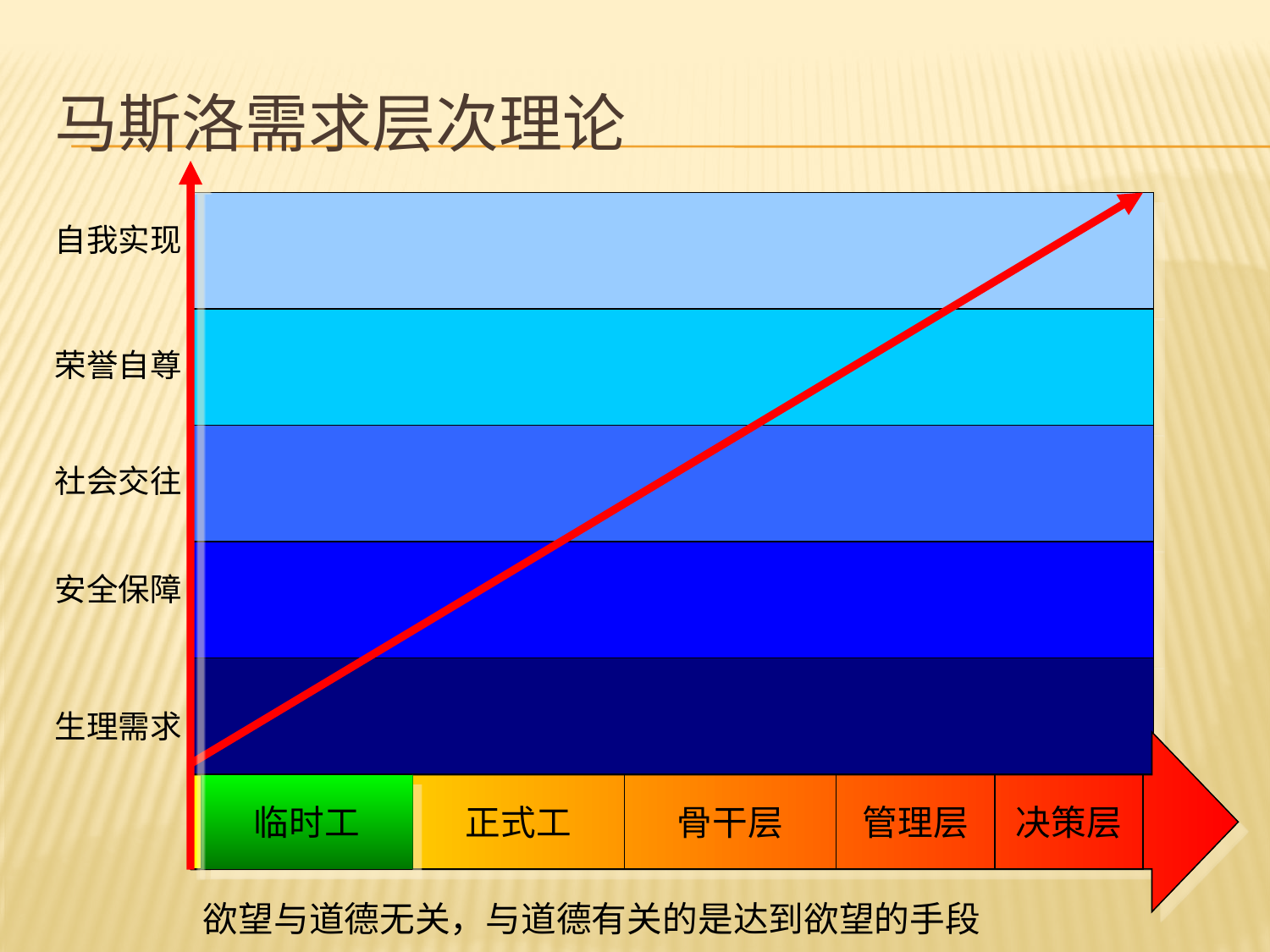

# 马斯洛需求层次理论

自我实现

荣誉自尊

社会交往

安全保障

生理需求

临时工
正式工
骨干层
管理层
决策层

欲望与道德无关，与道德有关的是达到欲望的手段